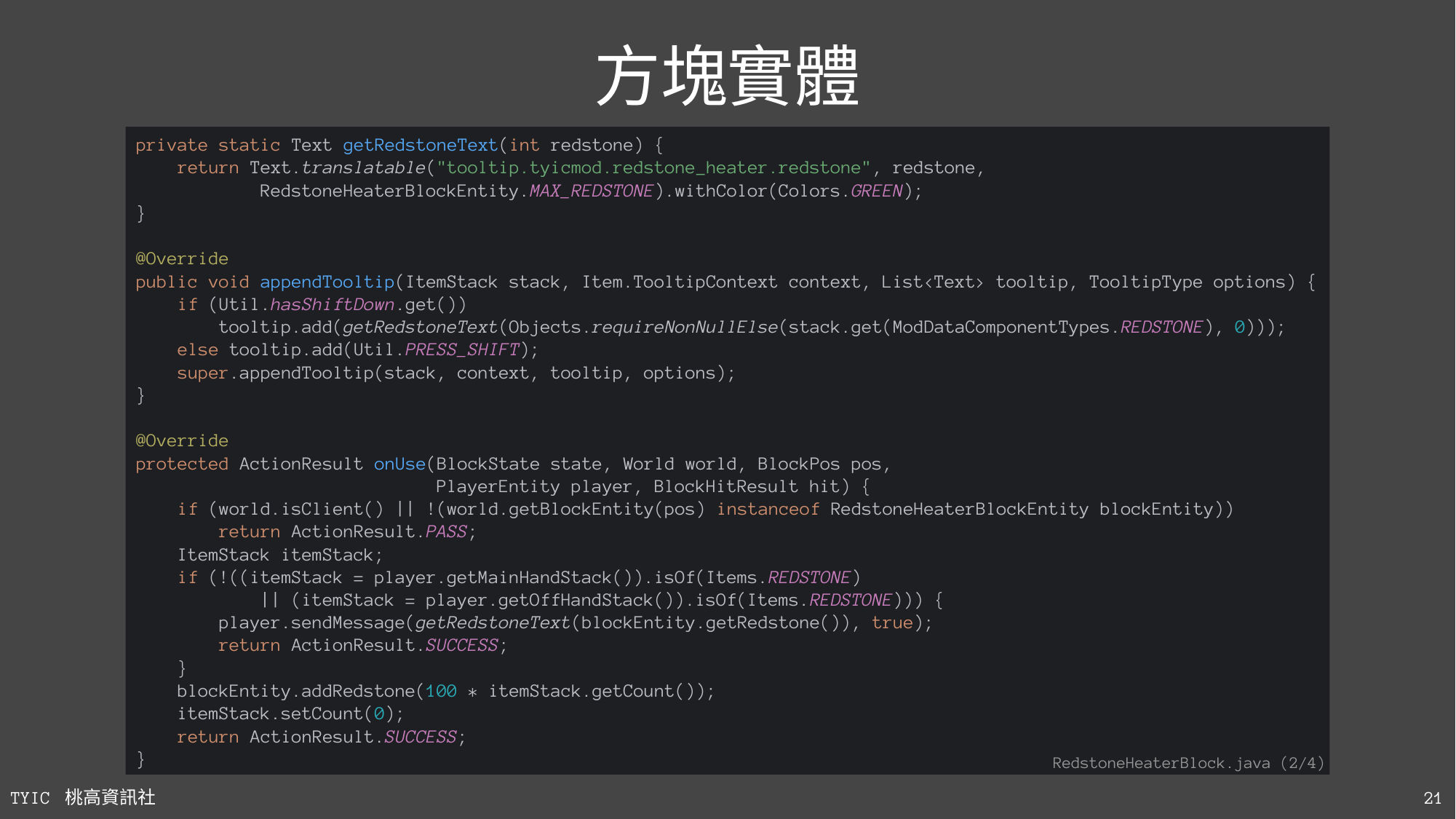

# 方塊實體
private static Text getRedstoneText(int redstone) {
    return Text.translatable("tooltip.tyicmod.redstone_heater.redstone", redstone,
            RedstoneHeaterBlockEntity.MAX_REDSTONE).withColor(Colors.GREEN);
}
@Override
public void appendTooltip(ItemStack stack, Item.TooltipContext context, List<Text> tooltip, TooltipType options) {
    if (Util.hasShiftDown.get())
        tooltip.add(getRedstoneText(Objects.requireNonNullElse(stack.get(ModDataComponentTypes.REDSTONE), 0)));
    else tooltip.add(Util.PRESS_SHIFT);
    super.appendTooltip(stack, context, tooltip, options);
}
@Override
protected ActionResult onUse(BlockState state, World world, BlockPos pos,
                             PlayerEntity player, BlockHitResult hit) {
    if (world.isClient() || !(world.getBlockEntity(pos) instanceof RedstoneHeaterBlockEntity blockEntity))
        return ActionResult.PASS;
    ItemStack itemStack;
    if (!((itemStack = player.getMainHandStack()).isOf(Items.REDSTONE)
            || (itemStack = player.getOffHandStack()).isOf(Items.REDSTONE))) {
        player.sendMessage(getRedstoneText(blockEntity.getRedstone()), true);
        return ActionResult.SUCCESS;
    }
    blockEntity.addRedstone(100 * itemStack.getCount());
    itemStack.setCount(0);
    return ActionResult.SUCCESS;
}
RedstoneHeaterBlock.java (2/4)